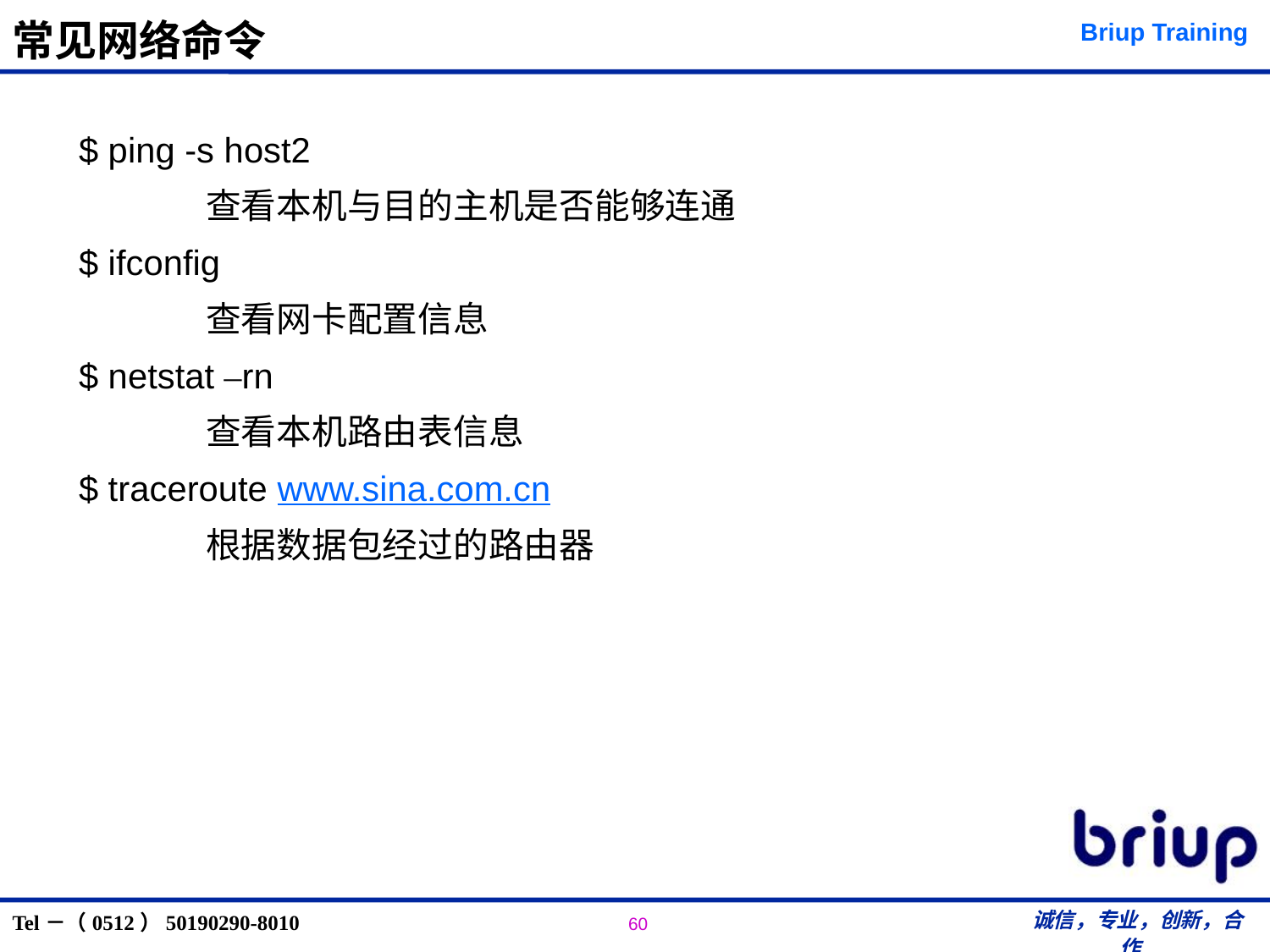

# 常见网络命令

$ ping -s host2
	查看本机与目的主机是否能够连通
$ ifconfig
	查看网卡配置信息
$ netstat –rn
	查看本机路由表信息
$ traceroute www.sina.com.cn
	根据数据包经过的路由器